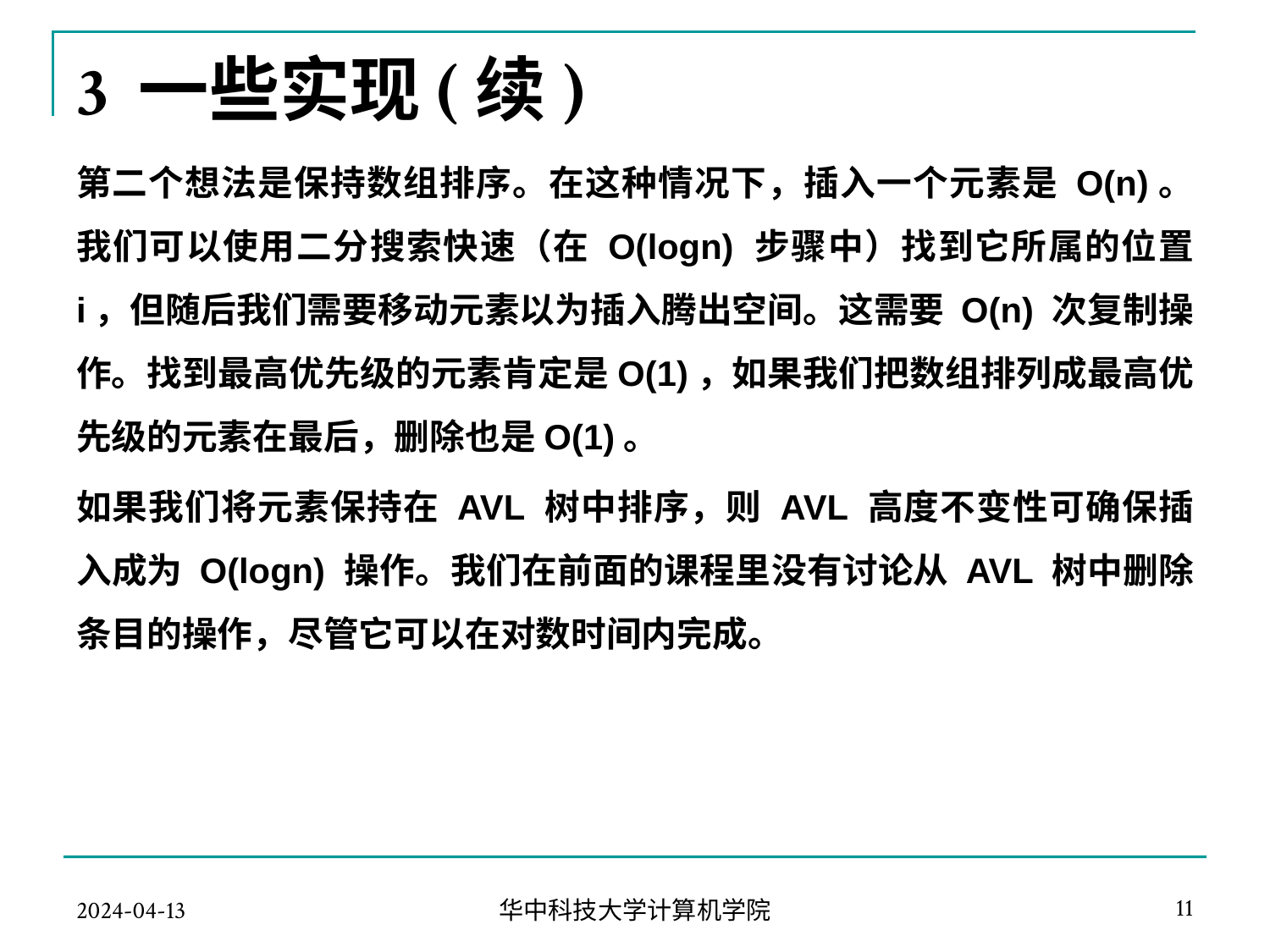

# 3 一些实现(续)
第二个想法是保持数组排序。在这种情况下，插入一个元素是 O(n)。我们可以使用二分搜索快速（在 O(logn) 步骤中）找到它所属的位置 i，但随后我们需要移动元素以为插入腾出空间。这需要 O(n) 次复制操作。找到最高优先级的元素肯定是O(1)，如果我们把数组排列成最高优先级的元素在最后，删除也是O(1)。
如果我们将元素保持在 AVL 树中排序，则 AVL 高度不变性可确保插入成为 O(logn) 操作。我们在前面的课程里没有讨论从 AVL 树中删除条目的操作，尽管它可以在对数时间内完成。
2024-04-13
11
华中科技大学计算机学院